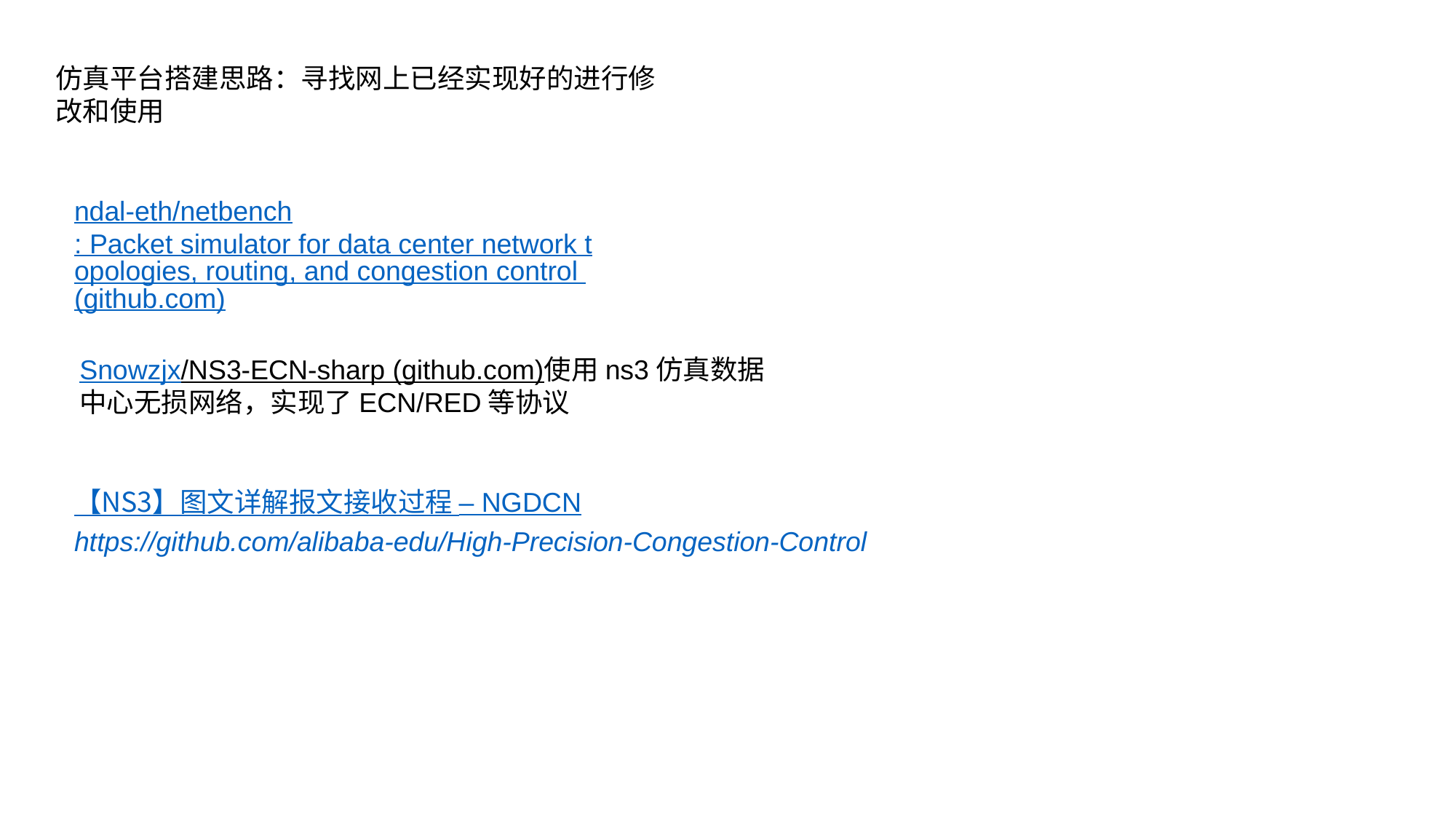

仿真平台搭建思路：寻找网上已经实现好的进行修改和使用

ndal-eth/netbench: Packet simulator for data center network topologies, routing, and congestion control (github.com)
Snowzjx/NS3-ECN-sharp (github.com)使用ns3仿真数据中心无损网络，实现了ECN/RED等协议
【NS3】图文详解报文接收过程 – NGDCN
https://github.com/alibaba-edu/High-Precision-Congestion-Control